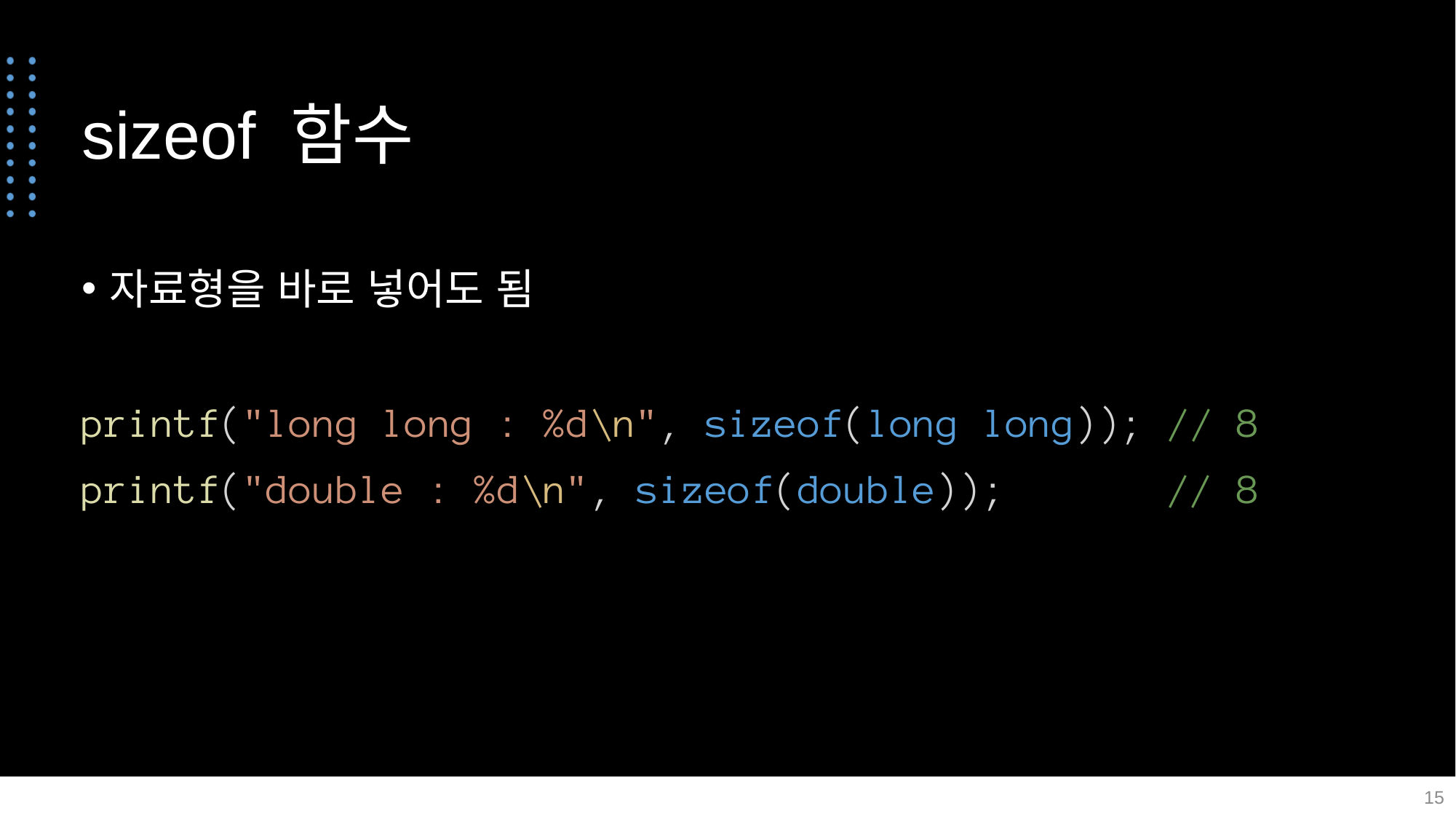

# sizeof 함수
자료형을 바로 넣어도 됨

printf("long long : %d\n", sizeof(long long)); // 8
printf("double : %d\n", sizeof(double));       // 8

15